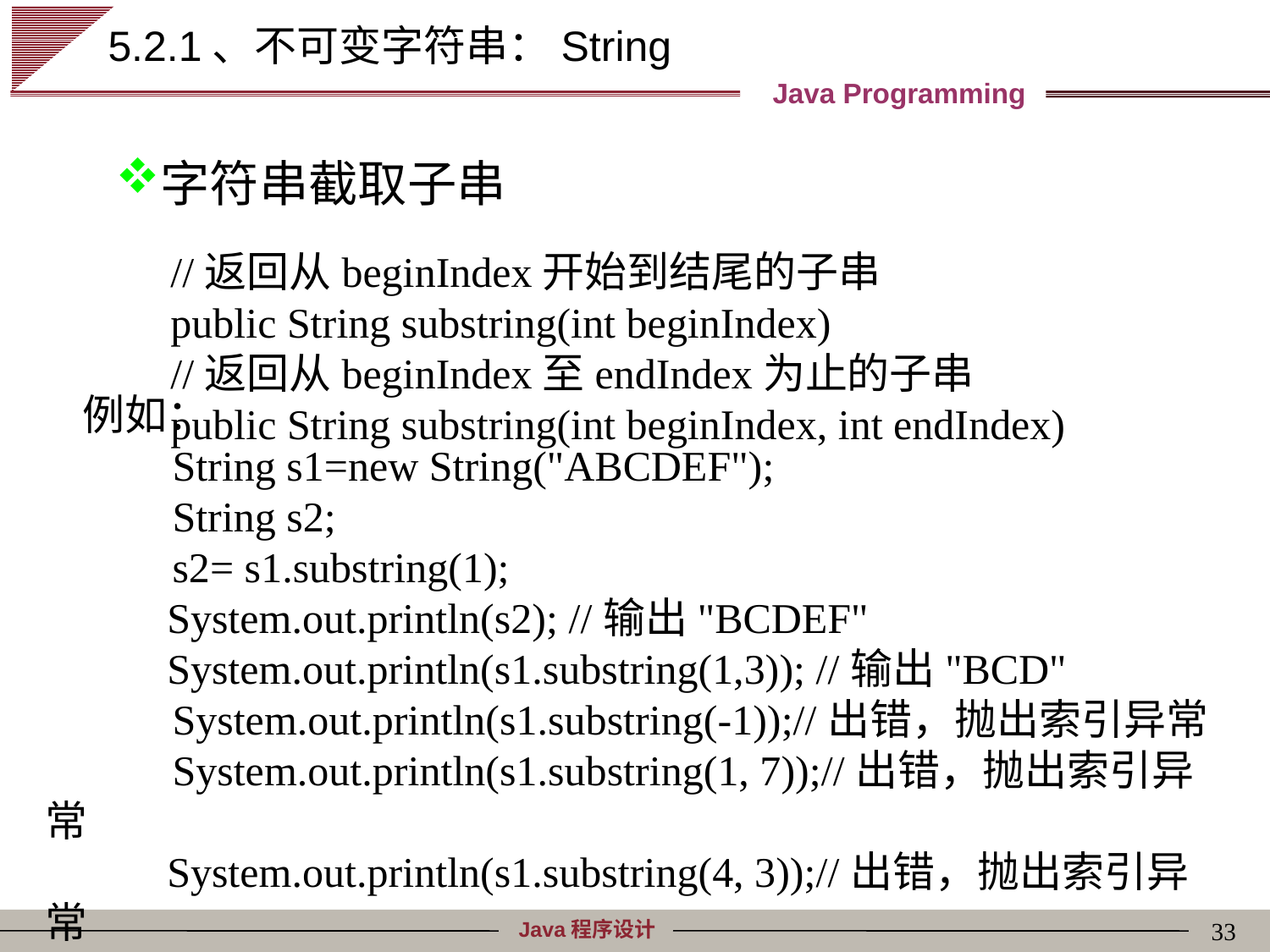

# 5.2.1、不可变字符串：String
字符串截取子串
//返回从beginIndex开始到结尾的子串
public String substring(int beginIndex)
//返回从beginIndex至endIndex为止的子串
public String substring(int beginIndex, int endIndex)
例如：
	String s1=new String("ABCDEF");
	String s2;
	s2= s1.substring(1);
        System.out.println(s2); //输出"BCDEF"
        System.out.println(s1.substring(1,3)); //输出"BCD"
	System.out.println(s1.substring(-1));//出错，抛出索引异常
	System.out.println(s1.substring(1, 7));//出错，抛出索引异常
        System.out.println(s1.substring(4, 3));//出错，抛出索引异常